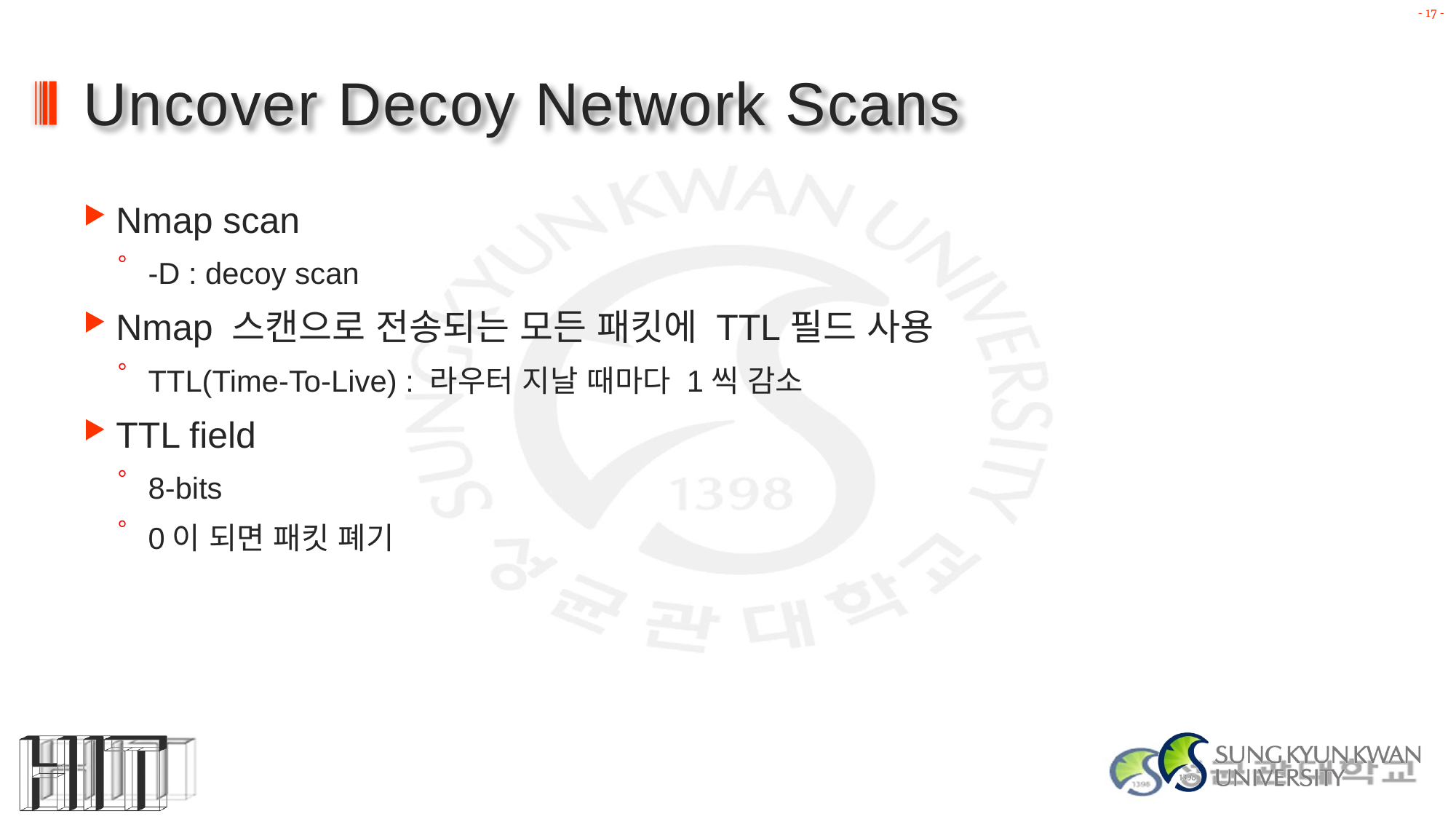

# Uncover Decoy Network Scans
Nmap scan
-D : decoy scan
Nmap 스캔으로 전송되는 모든 패킷에 TTL필드 사용
TTL(Time-To-Live) : 라우터 지날 때마다 1씩 감소
TTL field
8-bits
0이 되면 패킷 폐기